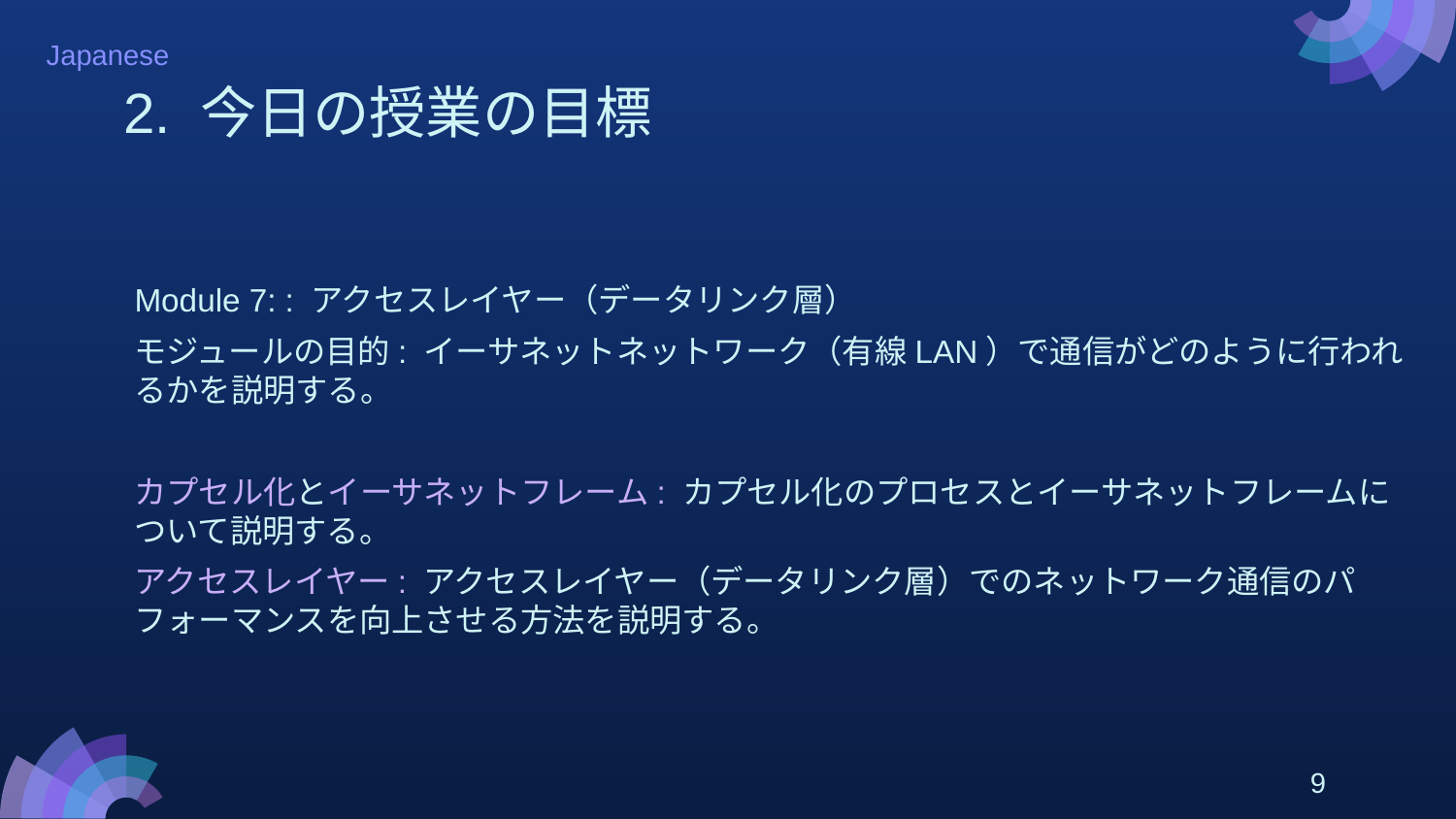

# 2. 今日の授業の目標
Module 7: : アクセスレイヤー（データリンク層）
モジュールの目的: イーサネットネットワーク（有線LAN）で通信がどのように行われるかを説明する。

カプセル化とイーサネットフレーム: カプセル化のプロセスとイーサネットフレームについて説明する。
アクセスレイヤー: アクセスレイヤー（データリンク層）でのネットワーク通信のパフォーマンスを向上させる方法を説明する。
9